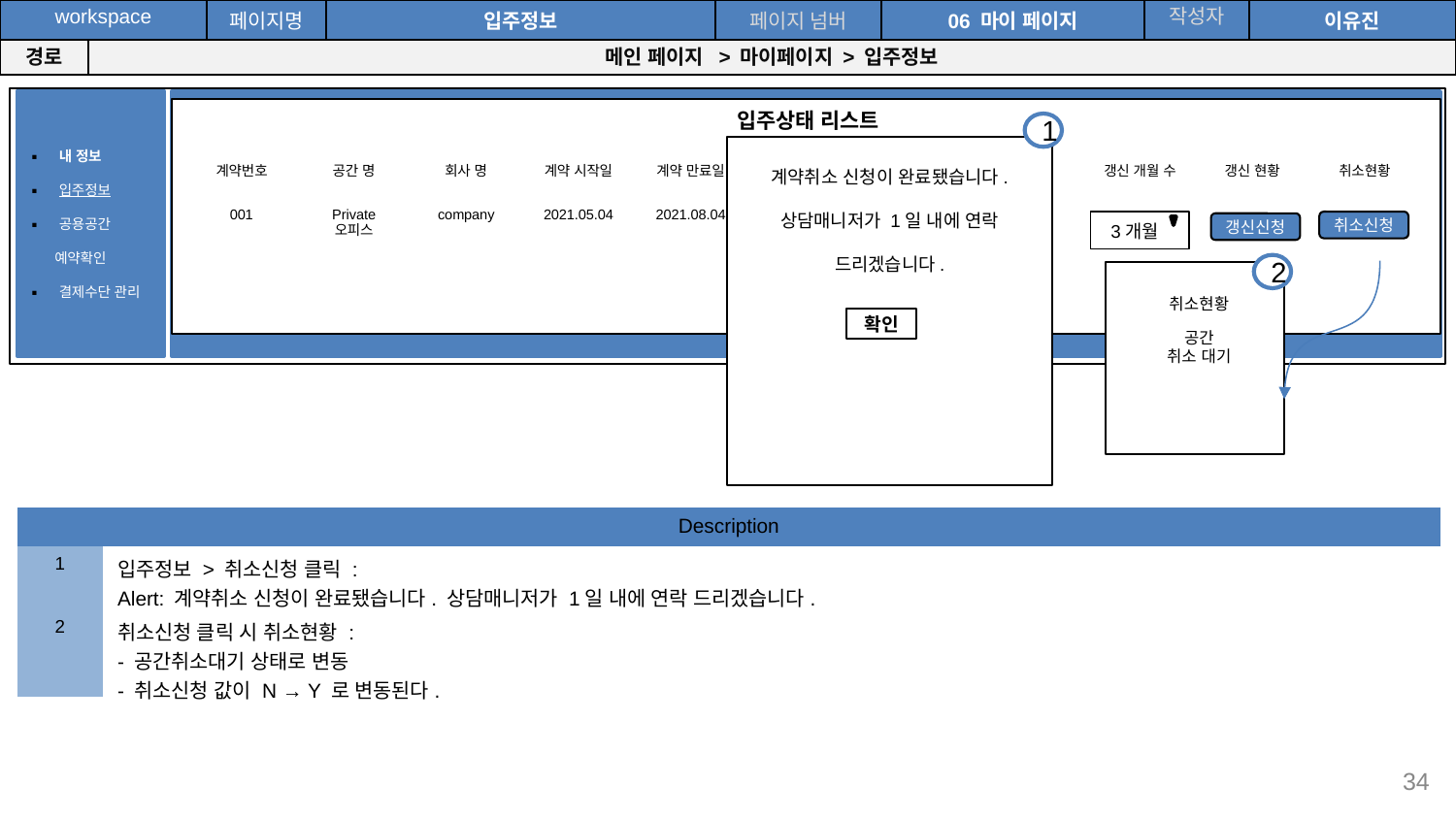

| workspace |  | 페이지명 | 입주정보 | 페이지 넘버 | 06 마이 페이지 | 작성자 | 이유진 |
| --- | --- | --- | --- | --- | --- | --- | --- |
| 경로 | 메인 페이지 > 마이페이지 > 입주정보 |  |  |  |  |  |  |
공간(오피스) 대여 시스템

내 정보
입주정보
공용공간
     예약확인
결제수단 관리

입주상태 리스트
1
계약취소 신청이 완료됐습니다. 상담매니저가 1일 내에 연락 드리겠습니다.

| 계약번호 | 공간 명 | 회사 명 | 계약 시작일 | 계약 만료일 | 계약 개월 수 | 총 금액 | 결제방법 | 갱신 개월 수 | 갱신 현황 | 취소현황 |
| --- | --- | --- | --- | --- | --- | --- | --- | --- | --- | --- |
| 001 | Private 오피스 | company | 2021.05.04 | 2021.08.04 | 3개월 | 360 | 카드 |  |  |  |
3개월

취소신청
갱신신청
2

| 취소현황 |
| --- |
| 공간 취소 대기 |
확인
| Description |  |
| --- | --- |
| 1 | 입주정보 > 취소신청 클릭 : Alert: 계약취소 신청이 완료됐습니다. 상담매니저가 1일 내에 연락 드리겠습니다. |
| 2 | 취소신청 클릭 시 취소현황 : - 공간취소대기 상태로 변동 - 취소신청 값이 N → Y 로 변동된다. |
34